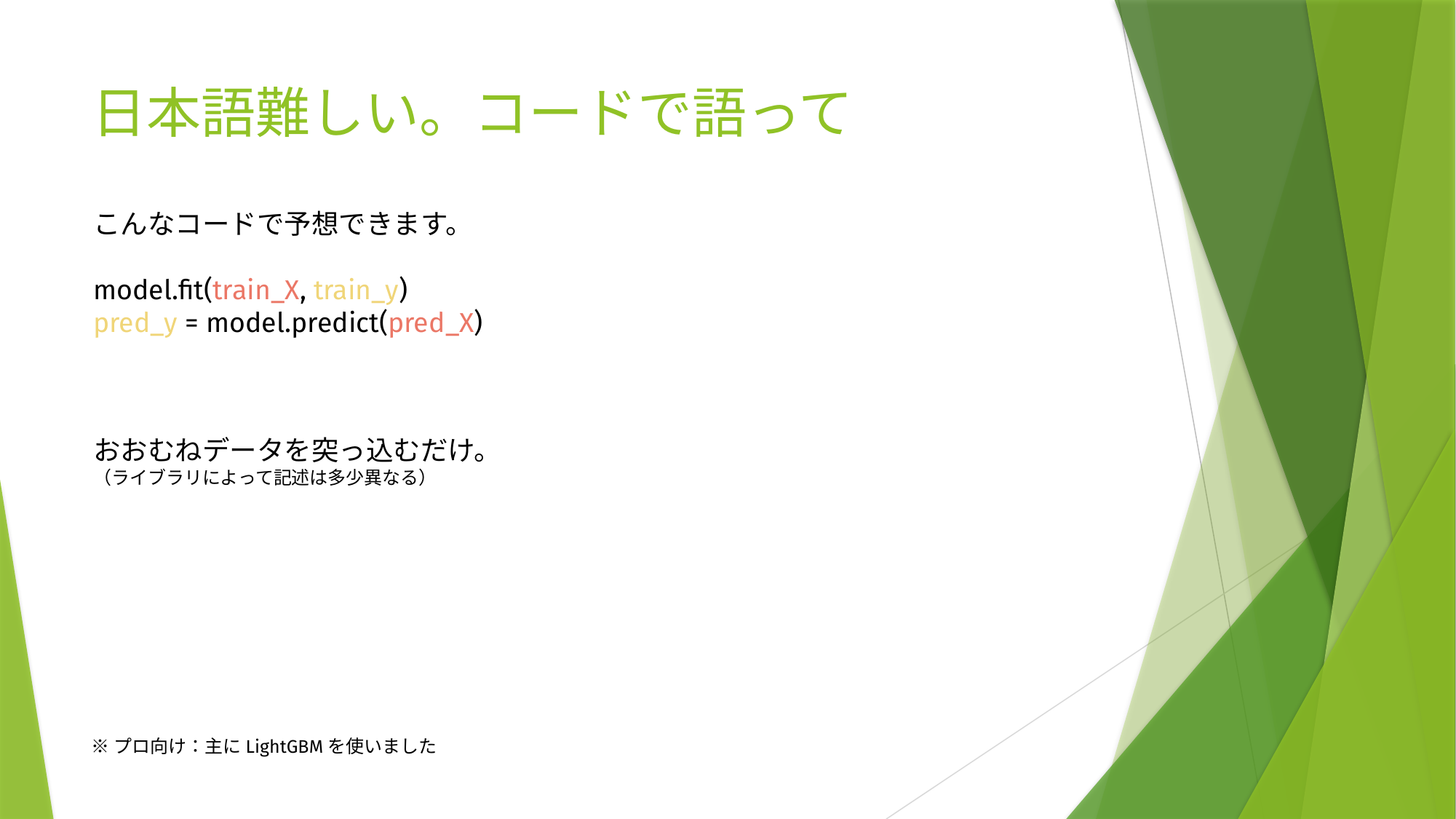

# 日本語難しい。コードで語って
こんなコードで予想できます。

model.fit(train_X, train_y)
pred_y = model.predict(pred_X)
おおむねデータを突っ込むだけ。
（ライブラリによって記述は多少異なる）

※プロ向け：主にLightGBMを使いました